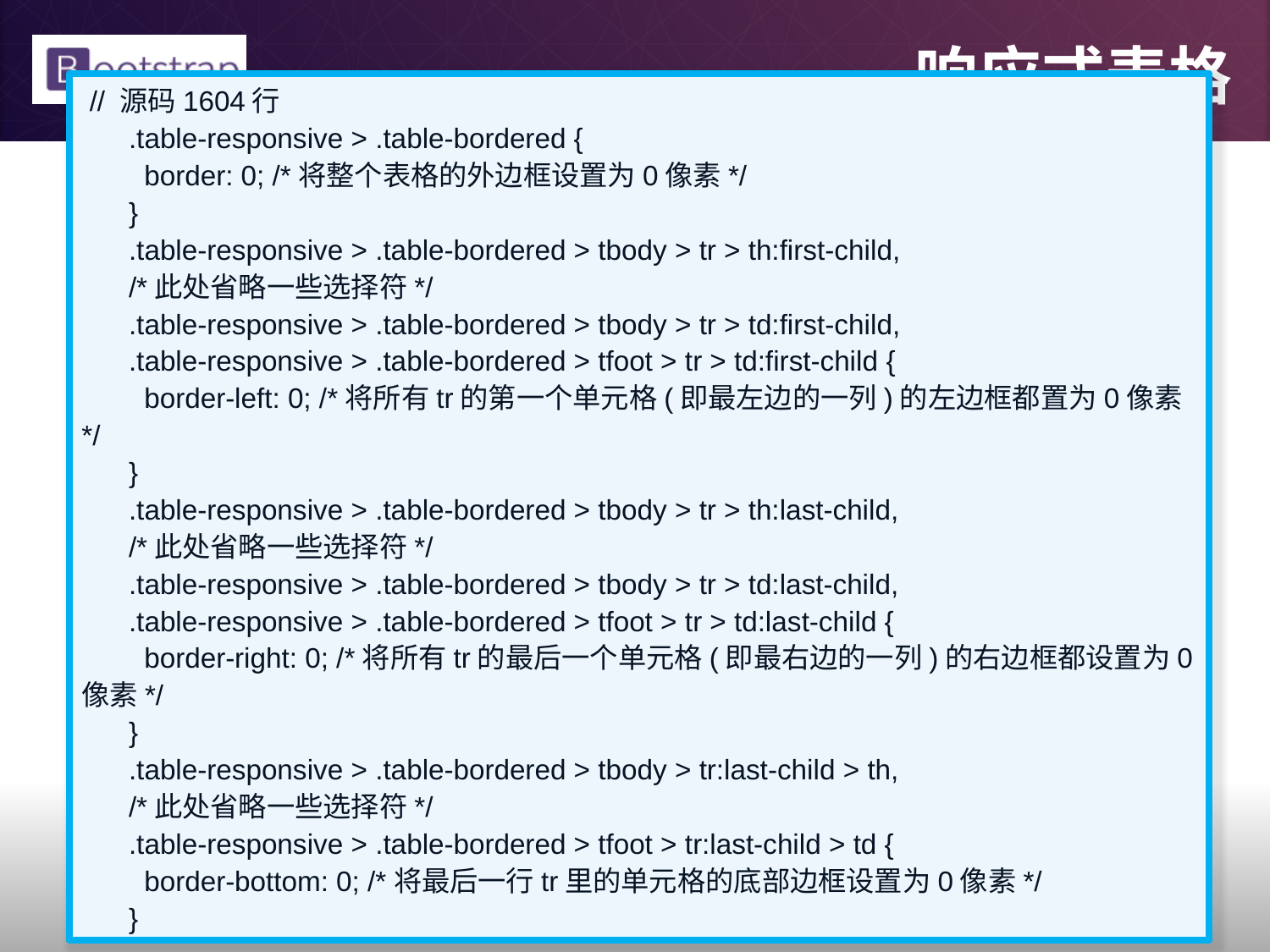

# 响应式表格
 // 源码1604行
      .table-responsive > .table-bordered {
        border: 0; /*将整个表格的外边框设置为0像素*/
      }
      .table-responsive > .table-bordered > tbody > tr > th:first-child,
      /*此处省略一些选择符*/
      .table-responsive > .table-bordered > tbody > tr > td:first-child,
      .table-responsive > .table-bordered > tfoot > tr > td:first-child {
        border-left: 0; /*将所有tr的第一个单元格(即最左边的一列)的左边框都置为0像素*/
      }
      .table-responsive > .table-bordered > tbody > tr > th:last-child,
      /*此处省略一些选择符*/
      .table-responsive > .table-bordered > tbody > tr > td:last-child,
      .table-responsive > .table-bordered > tfoot > tr > td:last-child {
        border-right: 0; /*将所有tr的最后一个单元格(即最右边的一列)的右边框都设置为0像素*/
      }
      .table-responsive > .table-bordered > tbody > tr:last-child > th,
      /*此处省略一些选择符*/
      .table-responsive > .table-bordered > tfoot > tr:last-child > td {
        border-bottom: 0; /*将最后一行tr里的单元格的底部边框设置为0像素*/
      }
聪明的Bootstrap开发团队怎么会犯这样低级的错误呢？所以他们在该响应式样式的内部，针对.table-bordered样式又进行了去边框设置。源码如下：